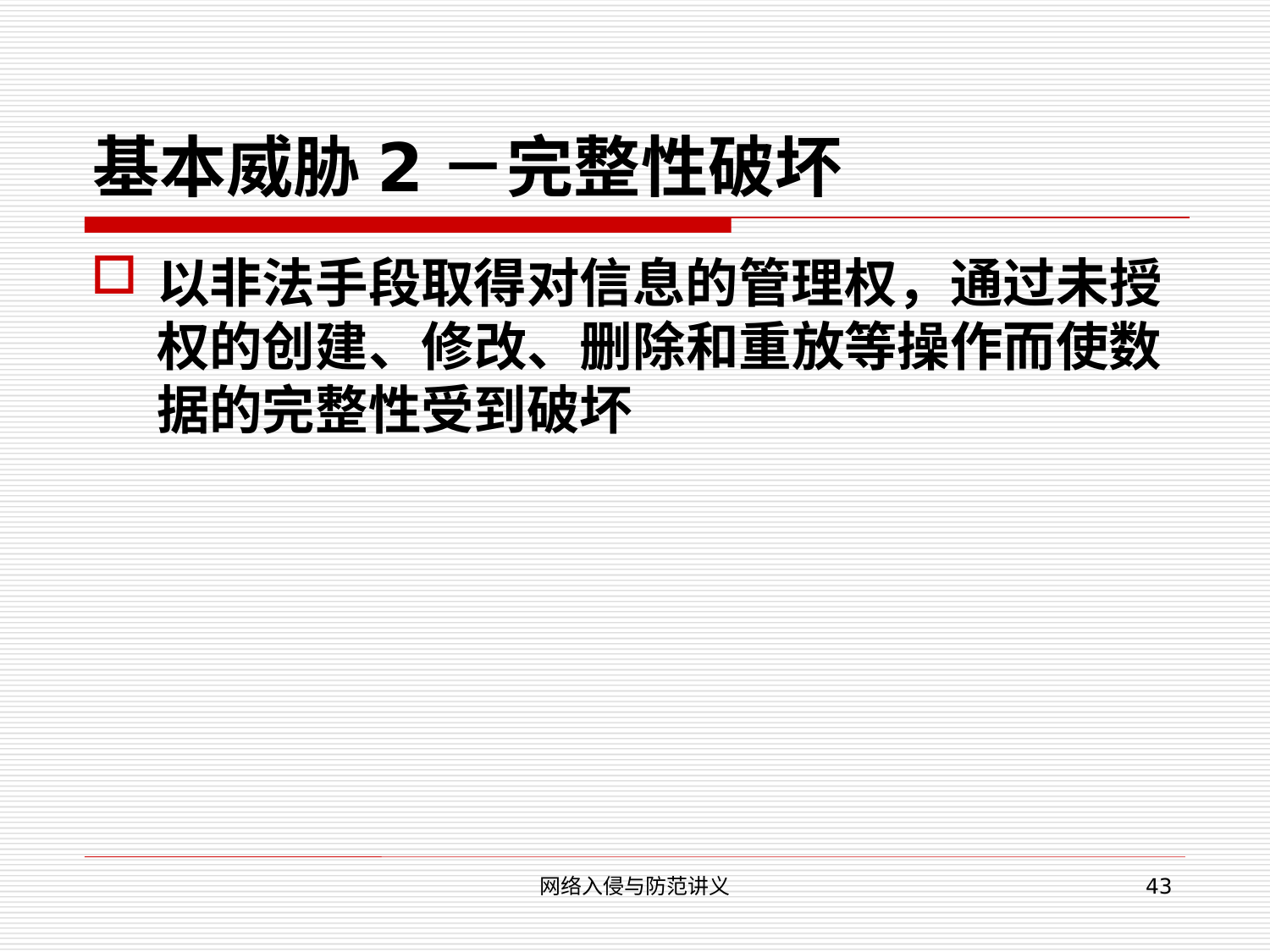

基本威胁2－完整性破坏
以非法手段取得对信息的管理权，通过未授权的创建、修改、删除和重放等操作而使数据的完整性受到破坏

网络入侵与防范讲义
43